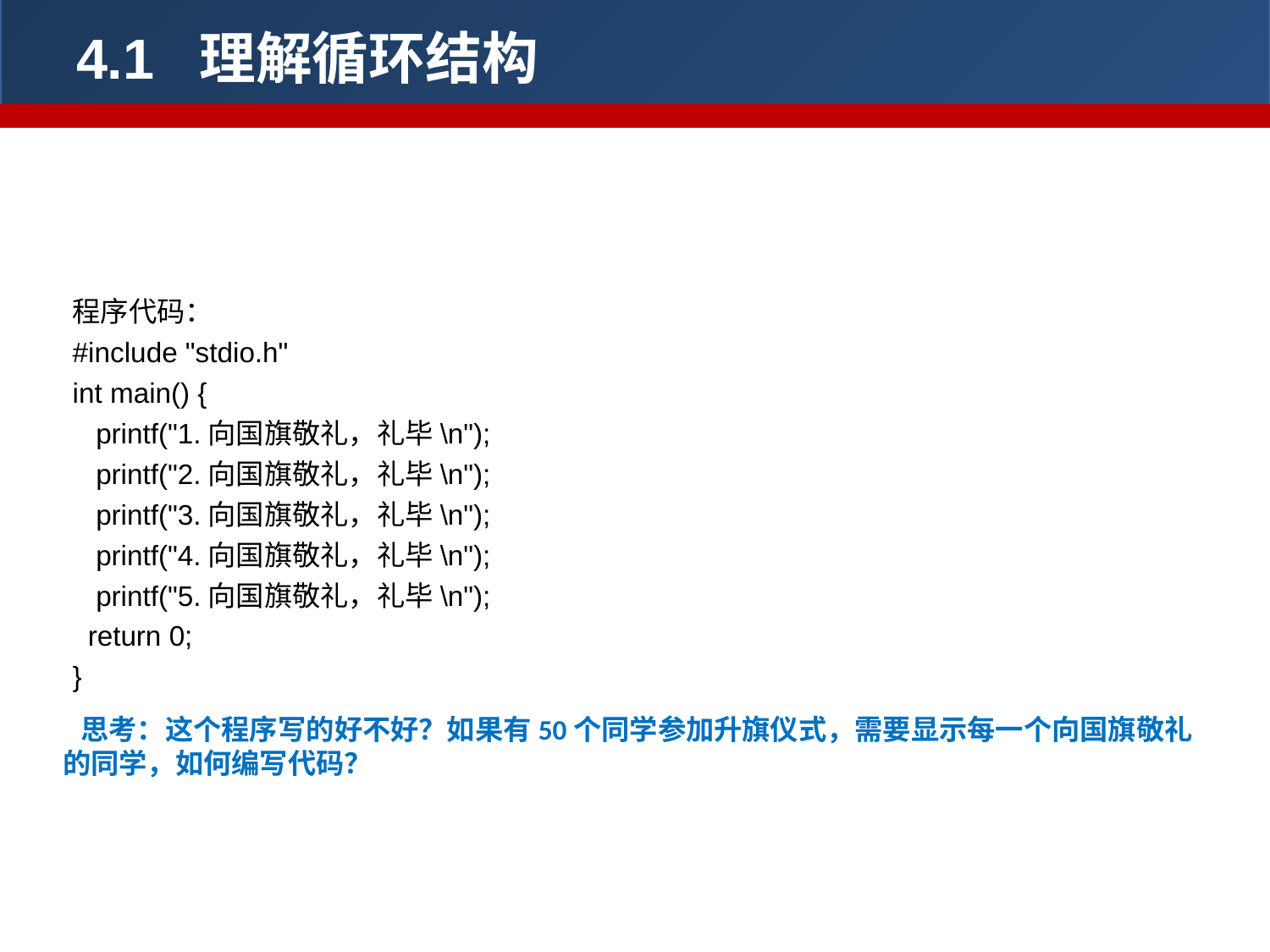

4.1  理解循环结构
例子1：向国旗敬个礼
程序代码：
#include "stdio.h"
int main() {
   printf("1.向国旗敬礼，礼毕\n");
   printf("2.向国旗敬礼，礼毕\n");
   printf("3.向国旗敬礼，礼毕\n");
   printf("4.向国旗敬礼，礼毕\n");
   printf("5.向国旗敬礼，礼毕\n");
  return 0;
}

思考：这个程序写的好不好？如果有50个同学参加升旗仪式，需要显示每一个向国旗敬礼的同学，如何编写代码？